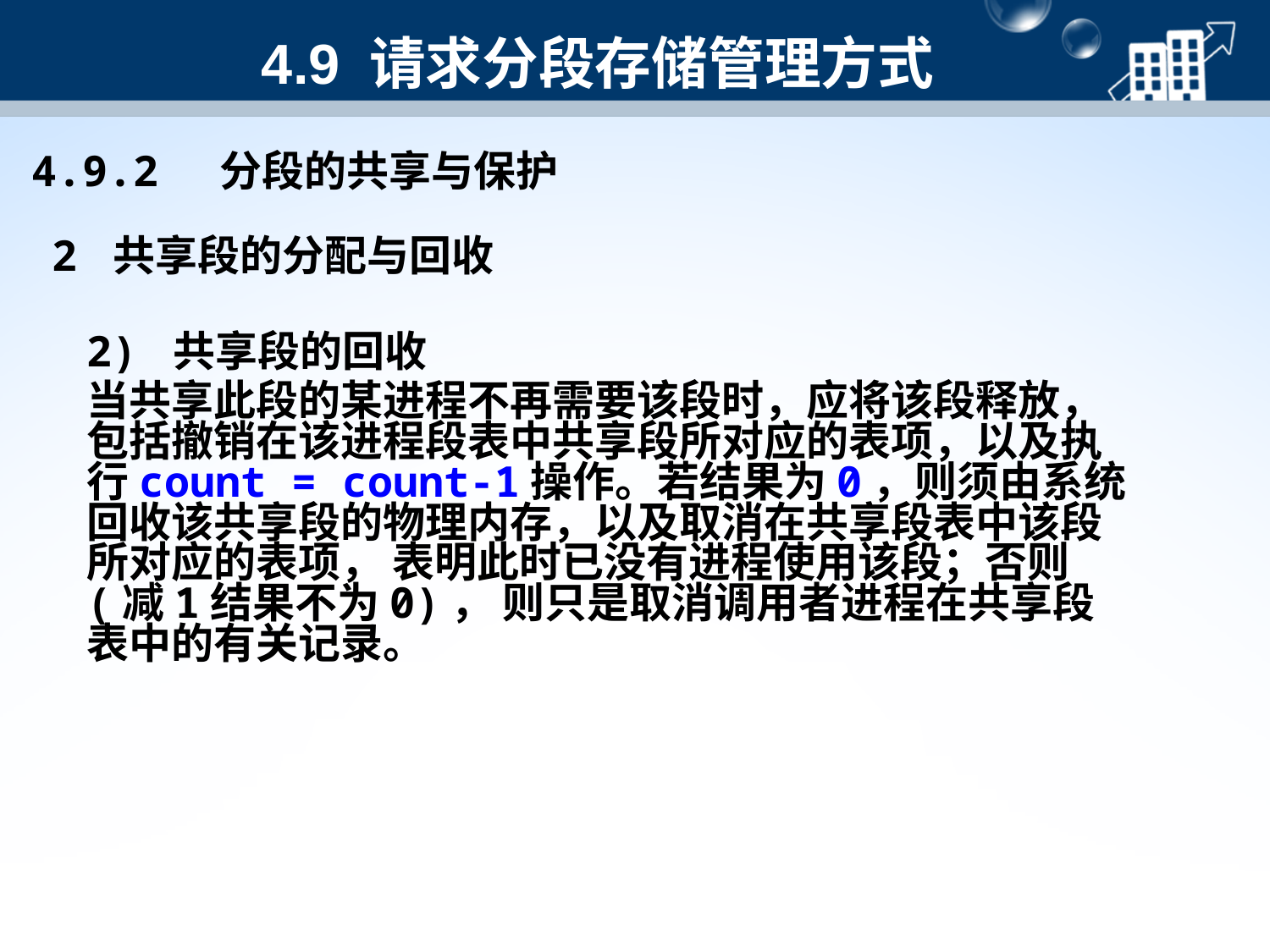

4.9 请求分段存储管理方式
4.9.2  分段的共享与保护
2 共享段的分配与回收
2) 共享段的回收
当共享此段的某进程不再需要该段时，应将该段释放， 包括撤销在该进程段表中共享段所对应的表项，以及执行count = count-1操作。若结果为0，则须由系统回收该共享段的物理内存，以及取消在共享段表中该段所对应的表项， 表明此时已没有进程使用该段；否则(减1结果不为0)， 则只是取消调用者进程在共享段表中的有关记录。